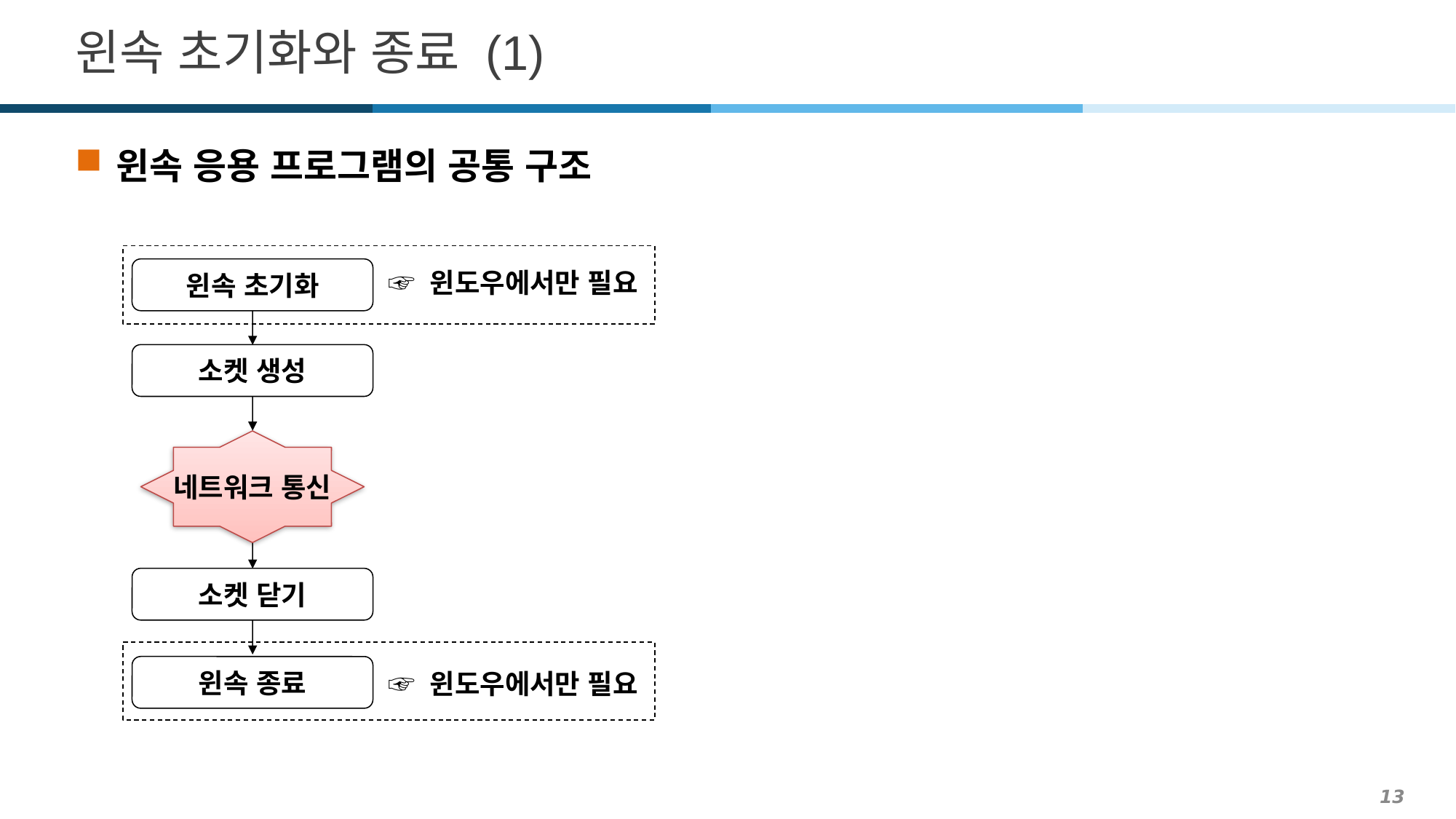

# 윈속 초기화와 종료 (1)
윈속 응용 프로그램의 공통 구조

윈속 초기화
☞ 윈도우에서만 필요

소켓 생성

네트워크 통신

소켓 닫기

윈속 종료
☞ 윈도우에서만 필요